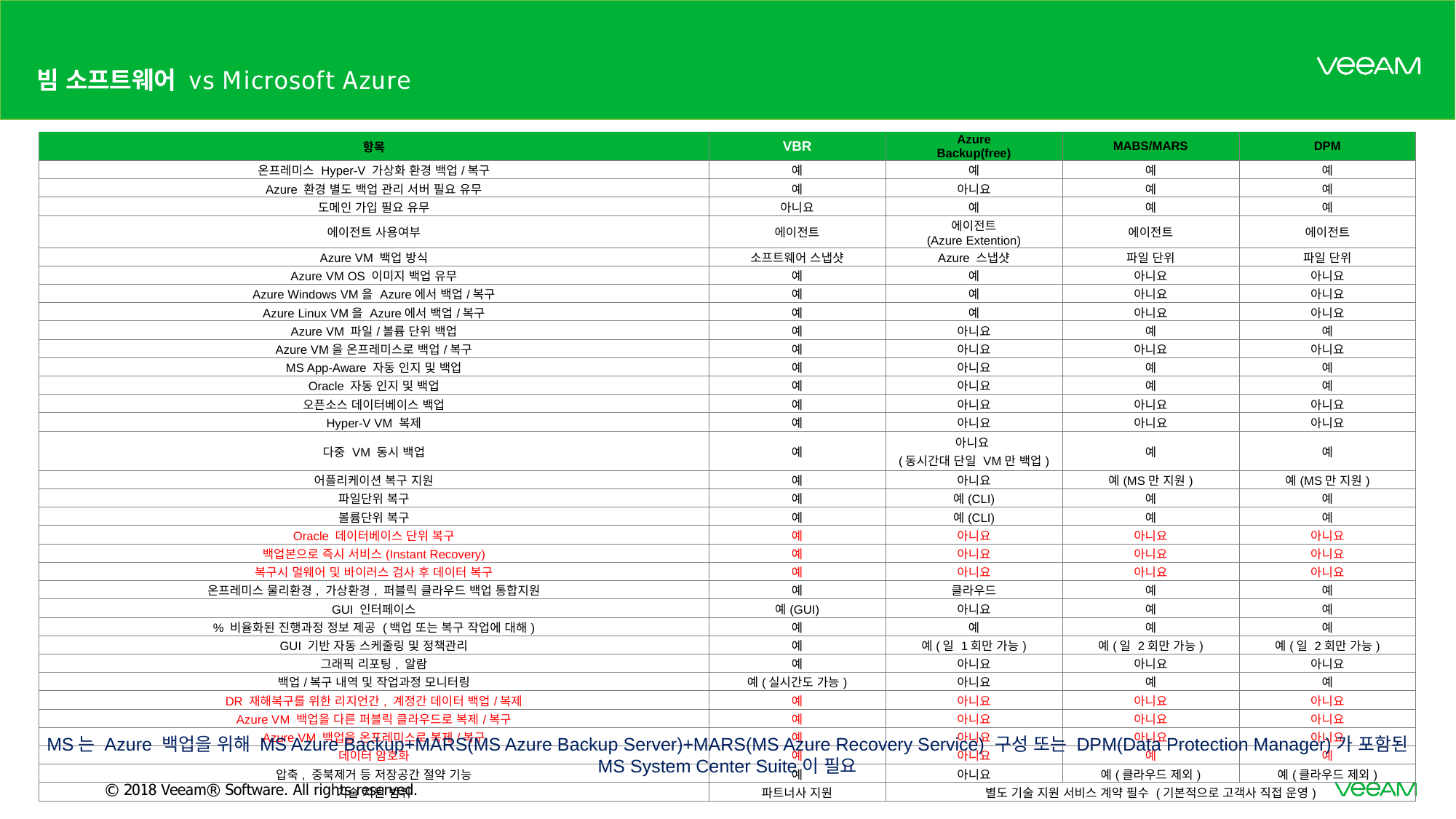

# 빔 소프트웨어 vs Microsoft Azure
| 항목 | VBR | Azure Backup(free) | MABS/MARS | DPM |
| --- | --- | --- | --- | --- |
| 온프레미스 Hyper-V 가상화 환경 백업/복구 | 예 | 예 | 예 | 예 |
| Azure 환경 별도 백업 관리 서버 필요 유무 | 예 | 아니요 | 예 | 예 |
| 도메인 가입 필요 유무 | 아니요 | 예 | 예 | 예 |
| 에이전트 사용여부 | 에이전트 | 에이전트 (Azure Extention) | 에이전트 | 에이전트 |
| Azure VM 백업 방식 | 소프트웨어 스냅샷 | Azure 스냅샷 | 파일 단위 | 파일 단위 |
| Azure VM OS 이미지 백업 유무 | 예 | 예 | 아니요 | 아니요 |
| Azure Windows VM을 Azure에서 백업/복구 | 예 | 예 | 아니요 | 아니요 |
| Azure Linux VM을 Azure에서 백업/복구 | 예 | 예 | 아니요 | 아니요 |
| Azure VM 파일/볼륨 단위 백업 | 예 | 아니요 | 예 | 예 |
| Azure VM을 온프레미스로 백업/복구 | 예 | 아니요 | 아니요 | 아니요 |
| MS App-Aware 자동 인지 및 백업 | 예 | 아니요 | 예 | 예 |
| Oracle 자동 인지 및 백업 | 예 | 아니요 | 예 | 예 |
| 오픈소스 데이터베이스 백업 | 예 | 아니요 | 아니요 | 아니요 |
| Hyper-V VM 복제 | 예 | 아니요 | 아니요 | 아니요 |
| 다중 VM 동시 백업 | 예 | 아니요 (동시간대 단일 VM만 백업) | 예 | 예 |
| 어플리케이션 복구 지원 | 예 | 아니요 | 예(MS만 지원) | 예(MS만 지원) |
| 파일단위 복구 | 예 | 예(CLI) | 예 | 예 |
| 볼륨단위 복구 | 예 | 예(CLI) | 예 | 예 |
| Oracle 데이터베이스 단위 복구 | 예 | 아니요 | 아니요 | 아니요 |
| 백업본으로 즉시 서비스(Instant Recovery) | 예 | 아니요 | 아니요 | 아니요 |
| 복구시 멀웨어 및 바이러스 검사 후 데이터 복구 | 예 | 아니요 | 아니요 | 아니요 |
| 온프레미스 물리환경, 가상환경, 퍼블릭 클라우드 백업 통합지원 | 예 | 클라우드 | 예 | 예 |
| GUI 인터페이스 | 예(GUI) | 아니요 | 예 | 예 |
| % 비율화된 진행과정 정보 제공 (백업 또는 복구 작업에 대해) | 예 | 예 | 예 | 예 |
| GUI 기반 자동 스케줄링 및 정책관리 | 예 | 예(일 1회만 가능) | 예(일 2회만 가능) | 예(일 2회만 가능) |
| 그래픽 리포팅, 알람 | 예 | 아니요 | 아니요 | 아니요 |
| 백업/복구 내역 및 작업과정 모니터링 | 예(실시간도 가능) | 아니요 | 예 | 예 |
| DR 재해복구를 위한 리지언간, 계정간 데이터 백업/복제 | 예 | 아니요 | 아니요 | 아니요 |
| Azure VM 백업을 다른 퍼블릭 클라우드로 복제/복구 | 예 | 아니요 | 아니요 | 아니요 |
| Azure VM 백업을 온프레미스로 복제/복구 | 예 | 아니요 | 아니요 | 아니요 |
| 데이터 암호화 | 예 | 아니요 | 예 | 예 |
| 압축, 중북제거 등 저장공간 절약 기능 | 예 | 아니요 | 예(클라우드 제외) | 예(클라우드 제외) |
| 기술 지원 범위 | 파트너사 지원 | 별도 기술 지원 서비스 계약 필수 (기본적으로 고객사 직접 운영) |  |  |
MS는 Azure 백업을 위해 MS Azure Backup+MARS(MS Azure Backup Server)+MARS(MS Azure Recovery Service) 구성 또는 DPM(Data Protection Manager)가 포함된 MS System Center Suite이 필요